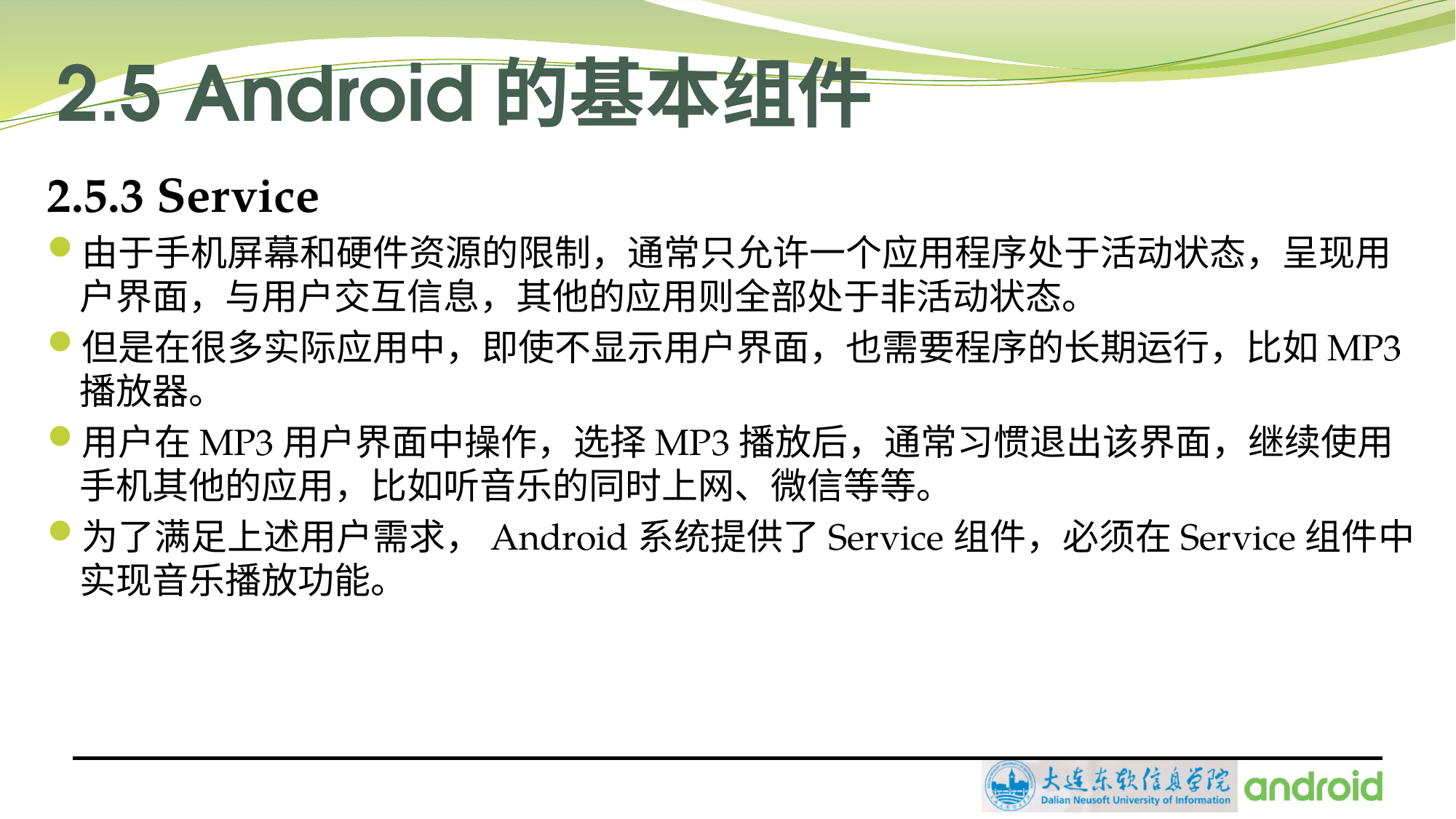

# 2.5 Android的基本组件
2.5.3 Service
由于手机屏幕和硬件资源的限制，通常只允许一个应用程序处于活动状态，呈现用户界面，与用户交互信息，其他的应用则全部处于非活动状态。
但是在很多实际应用中，即使不显示用户界面，也需要程序的长期运行，比如MP3播放器。
用户在MP3用户界面中操作，选择MP3播放后，通常习惯退出该界面，继续使用手机其他的应用，比如听音乐的同时上网、微信等等。
为了满足上述用户需求，Android系统提供了Service组件，必须在Service组件中实现音乐播放功能。